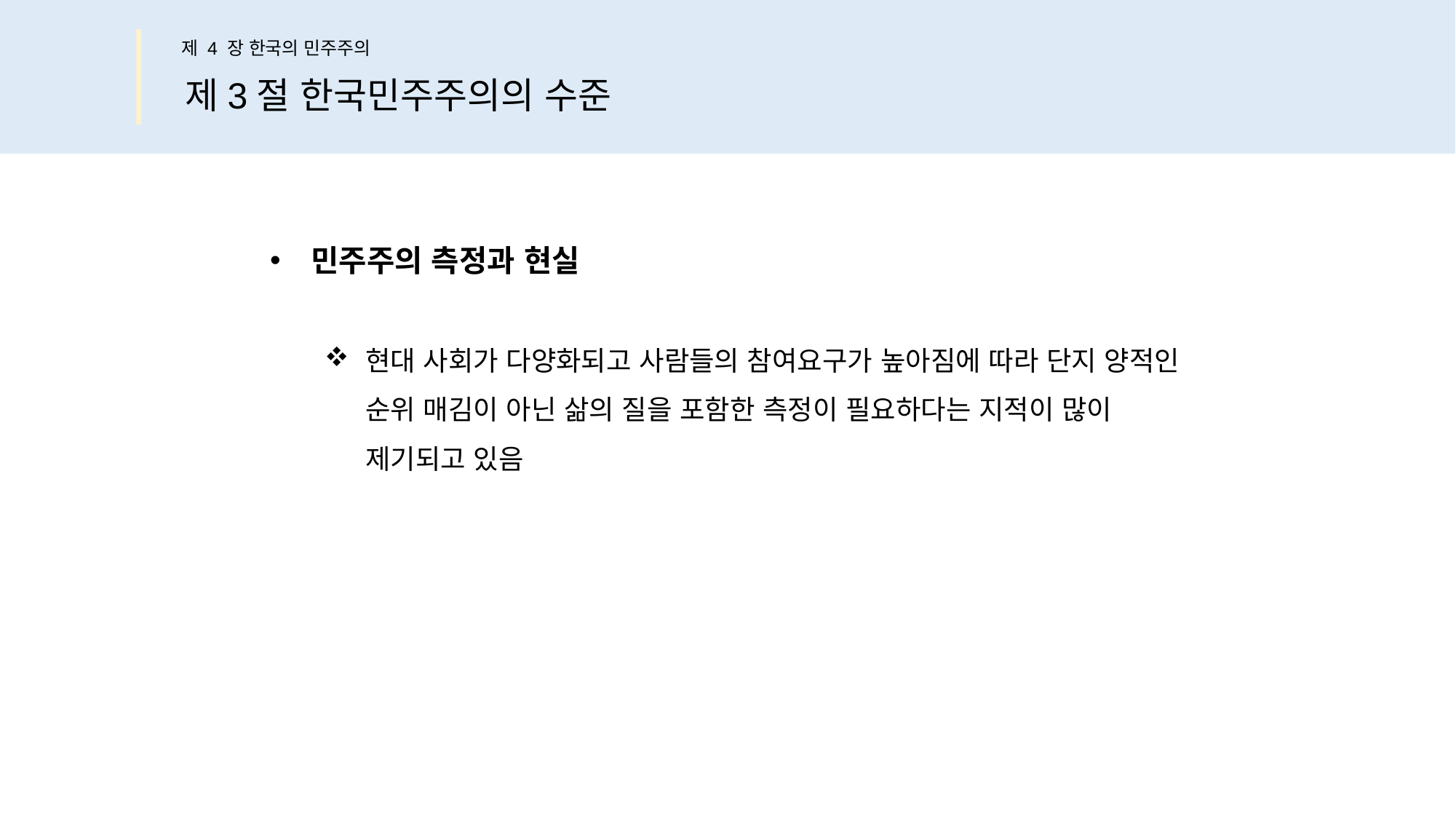

제 4 장 한국의 민주주의
제3절 한국민주주의의 수준
민주주의 측정과 현실

현대 사회가 다양화되고 사람들의 참여요구가 높아짐에 따라 단지 양적인
순위 매김이 아닌 삶의 질을 포함한 측정이 필요하다는 지적이 많이
제기되고 있음